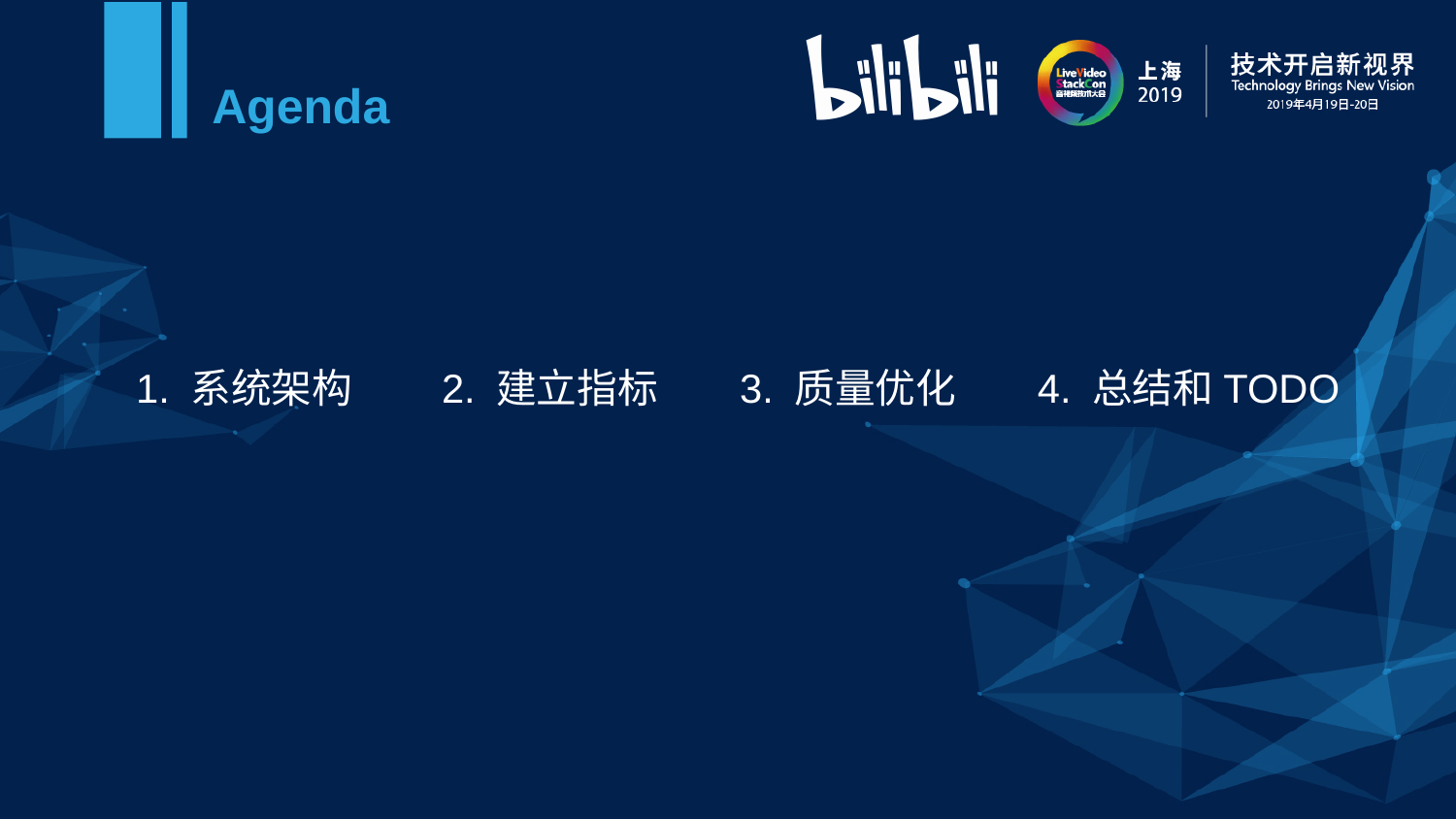

Agenda
1. 系统架构
4. 总结和TODO
3. 质量优化
2. 建立指标